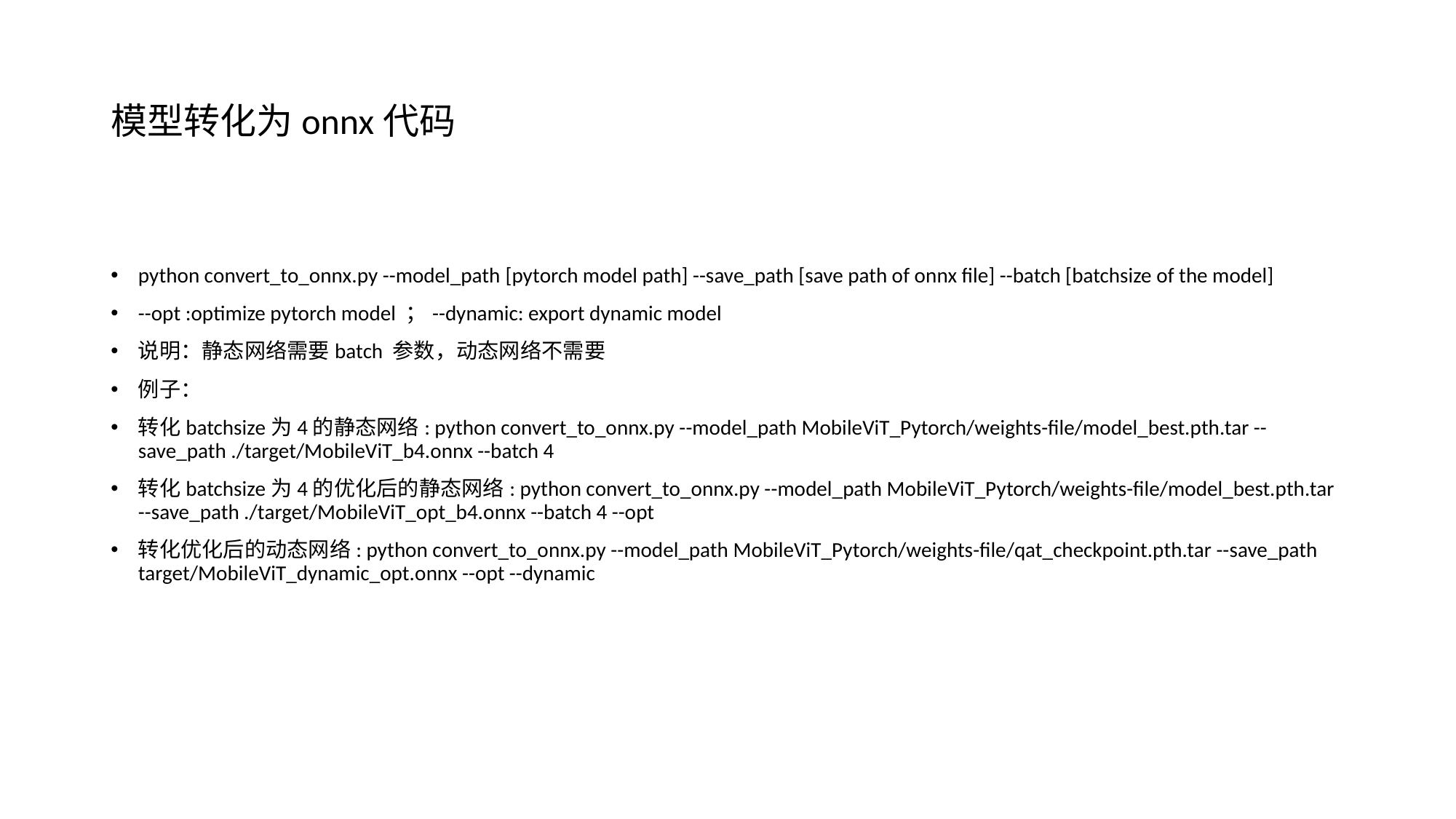

# 模型转化为onnx代码

python convert_to_onnx.py --model_path [pytorch model path] --save_path [save path of onnx file] --batch [batchsize of the model]
--opt :optimize pytorch model ；--dynamic: export dynamic model
说明：静态网络需要batch 参数，动态网络不需要
例子：
转化batchsize为4的静态网络: python convert_to_onnx.py --model_path MobileViT_Pytorch/weights-file/model_best.pth.tar --save_path ./target/MobileViT_b4.onnx --batch 4
转化batchsize为4的优化后的静态网络: python convert_to_onnx.py --model_path MobileViT_Pytorch/weights-file/model_best.pth.tar --save_path ./target/MobileViT_opt_b4.onnx --batch 4 --opt
转化优化后的动态网络: python convert_to_onnx.py --model_path MobileViT_Pytorch/weights-file/qat_checkpoint.pth.tar --save_path target/MobileViT_dynamic_opt.onnx --opt --dynamic